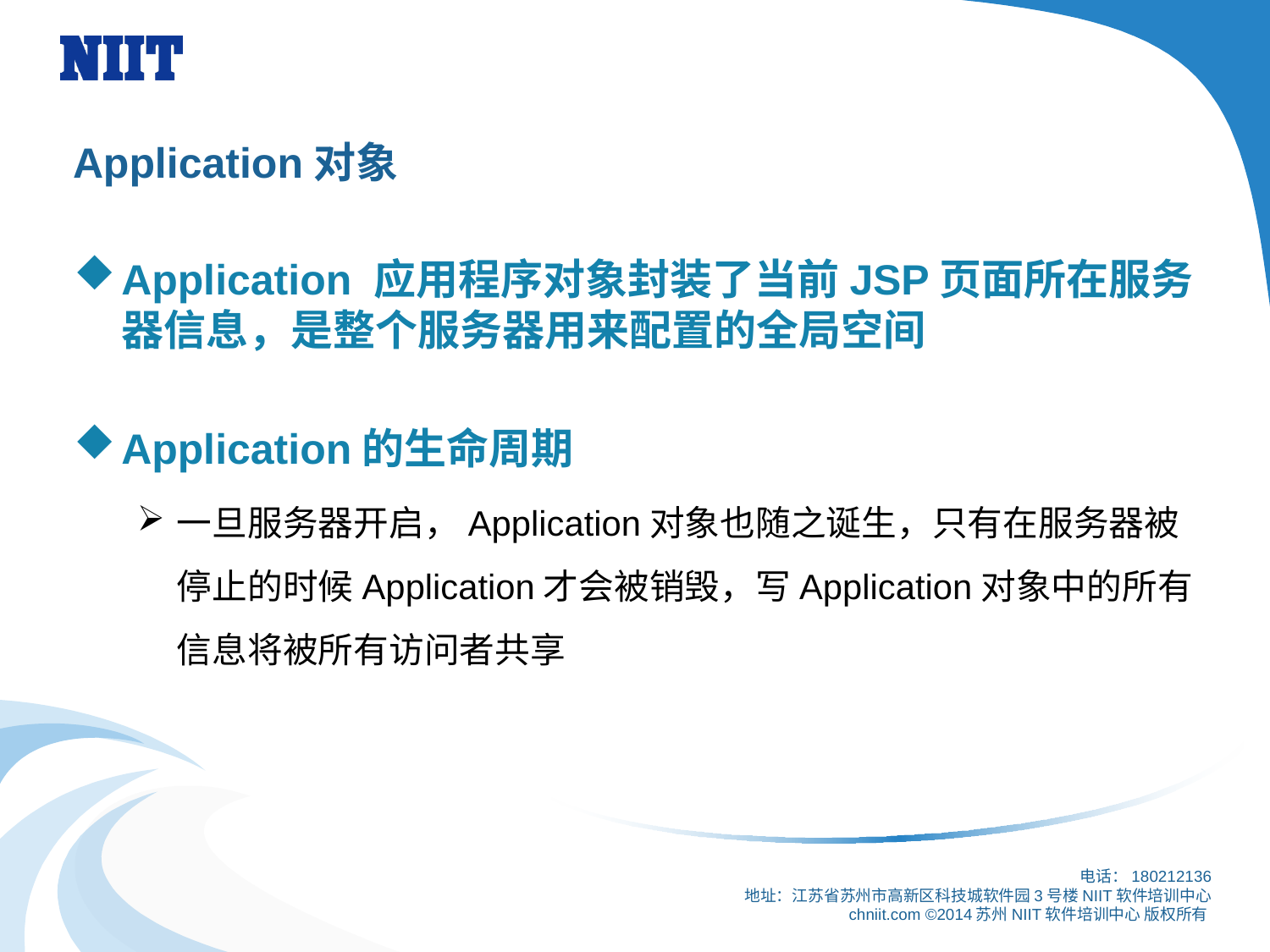

# Application对象
Application 应用程序对象封装了当前JSP页面所在服务器信息，是整个服务器用来配置的全局空间

Application的生命周期
一旦服务器开启，Application对象也随之诞生，只有在服务器被停止的时候Application才会被销毁，写Application对象中的所有信息将被所有访问者共享